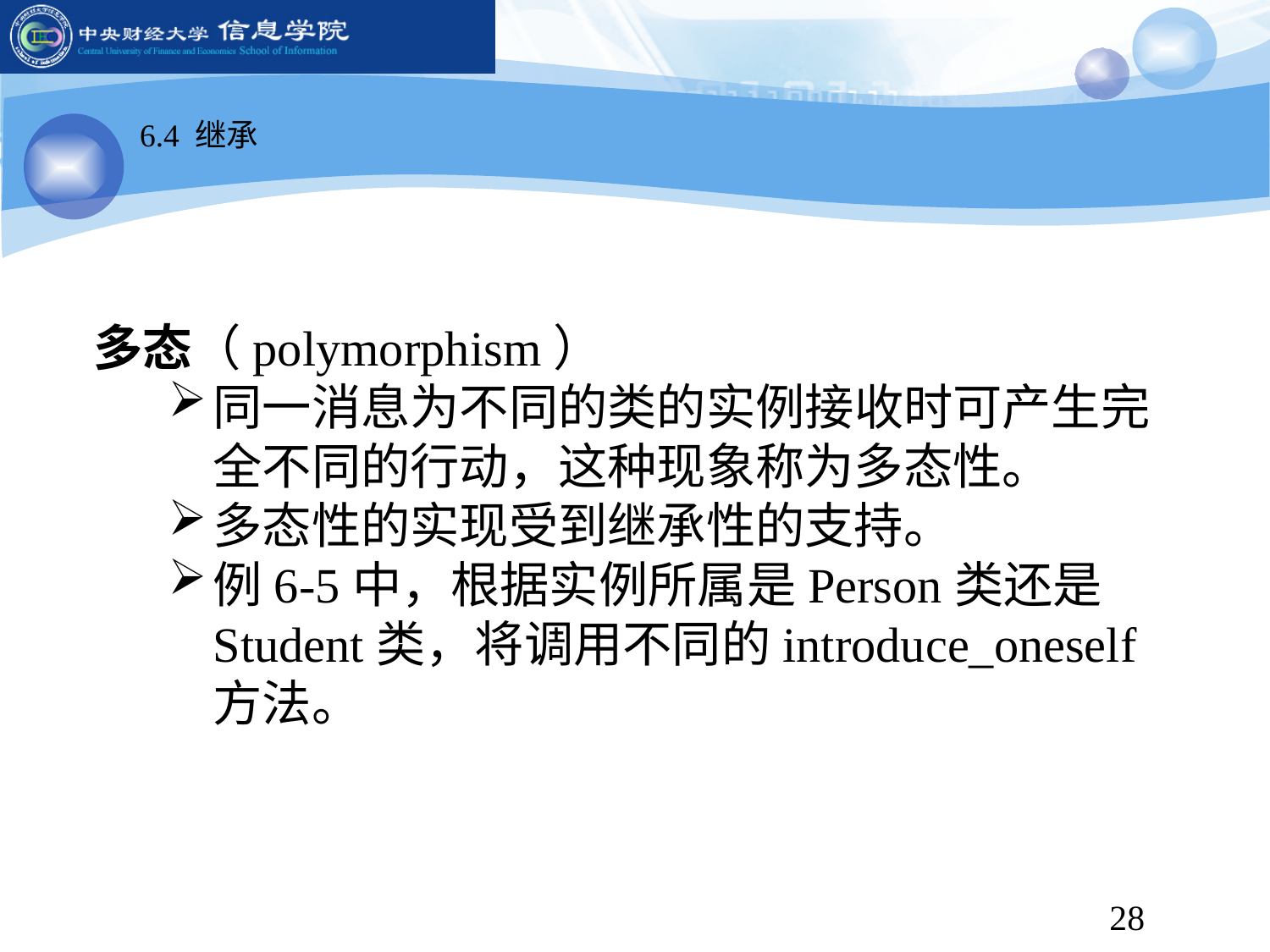

6.4 继承
多态（polymorphism）
同一消息为不同的类的实例接收时可产生完全不同的行动，这种现象称为多态性。
多态性的实现受到继承性的支持。
例6-5中，根据实例所属是Person类还是Student类，将调用不同的introduce_oneself方法。